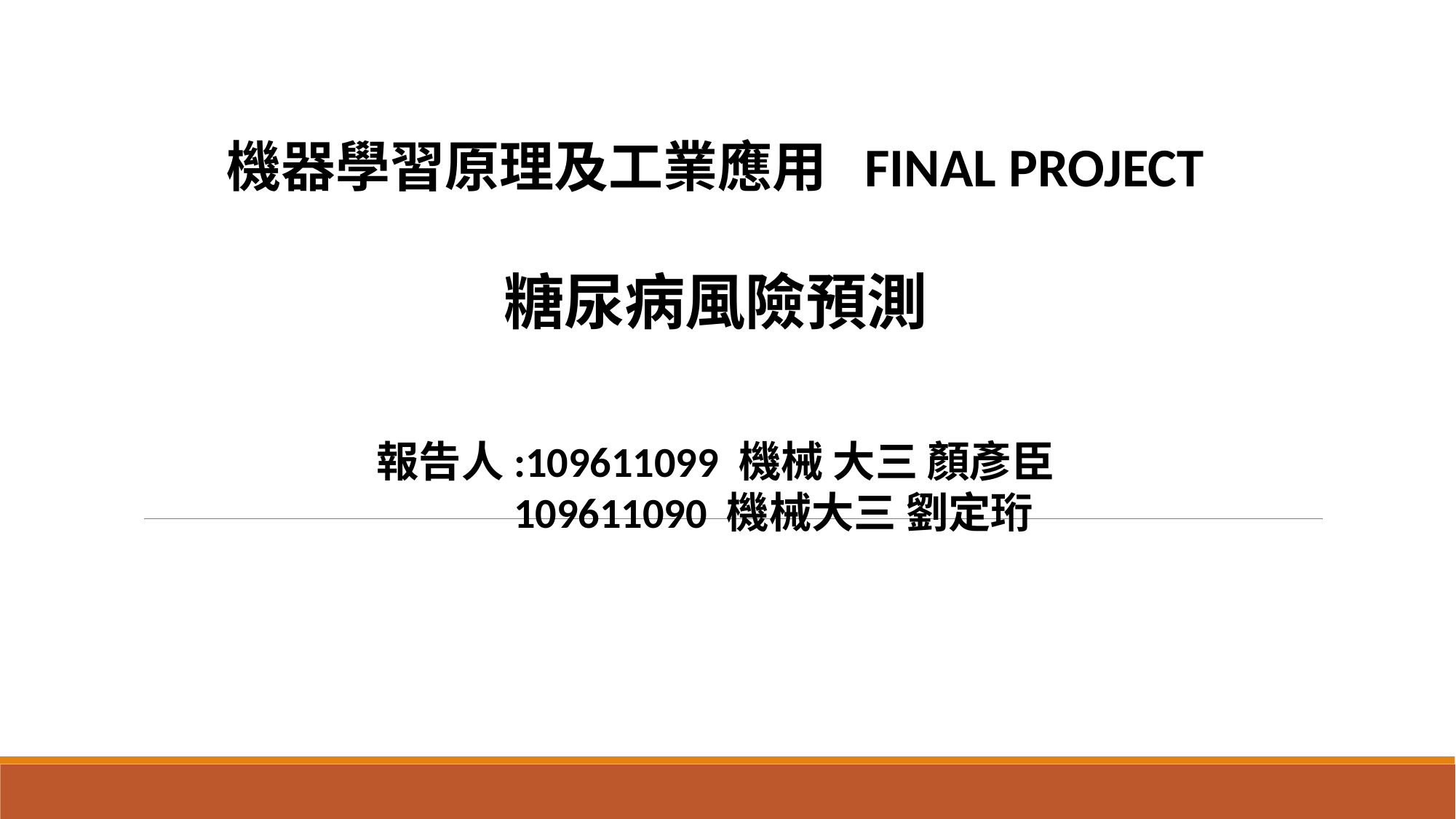

機器學習原理及工業應用  FINAL PROJECT

糖尿病風險預測

報告人:109611099 機械 大三 顏彥臣
            109611090 機械大三 劉定珩